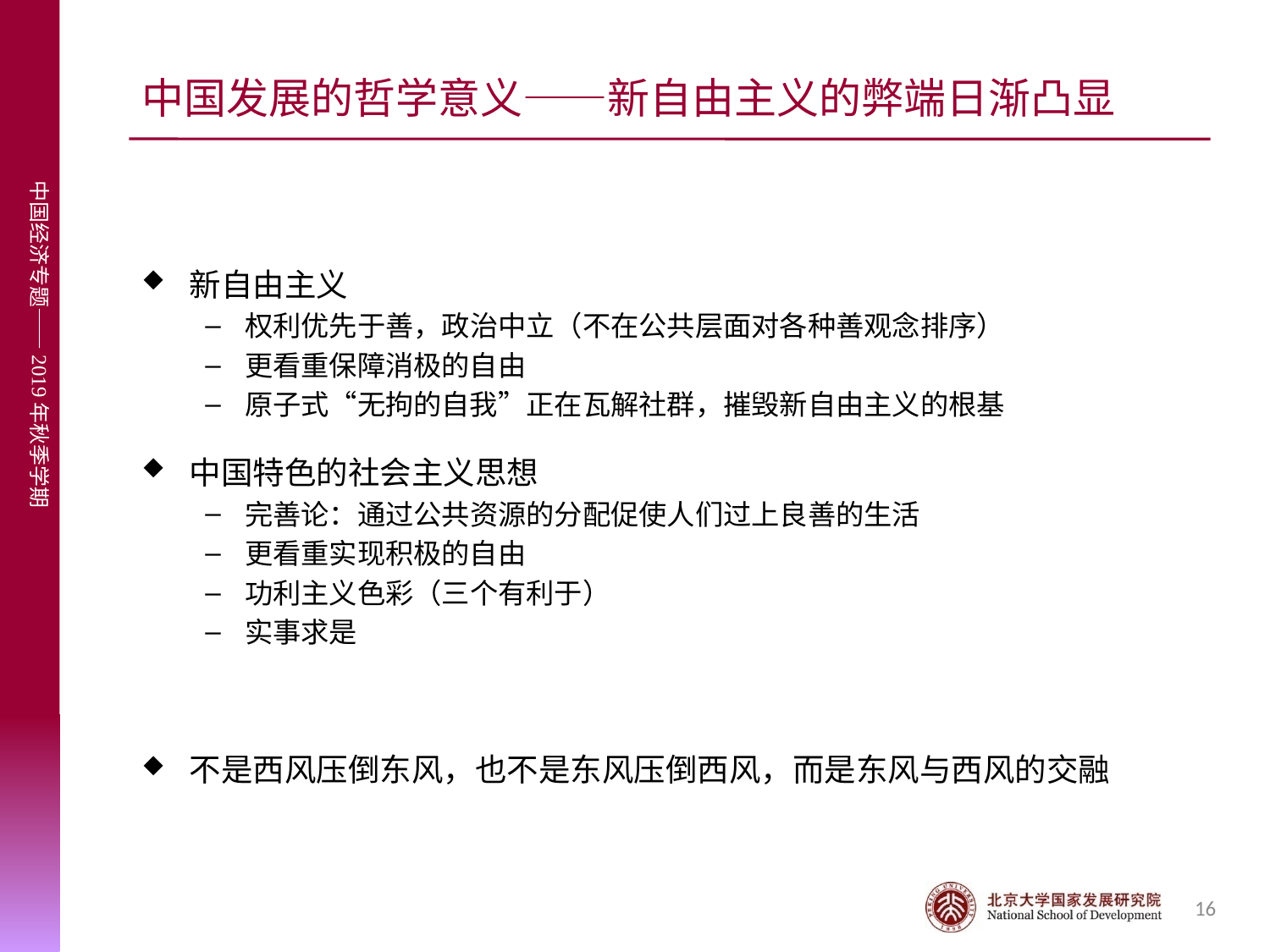

# 中国发展的哲学意义——新自由主义的弊端日渐凸显

新自由主义
权利优先于善，政治中立（不在公共层面对各种善观念排序）
更看重保障消极的自由
原子式“无拘的自我”正在瓦解社群，摧毁新自由主义的根基
中国特色的社会主义思想
完善论：通过公共资源的分配促使人们过上良善的生活
更看重实现积极的自由
功利主义色彩（三个有利于）
实事求是

不是西风压倒东风，也不是东风压倒西风，而是东风与西风的交融
16